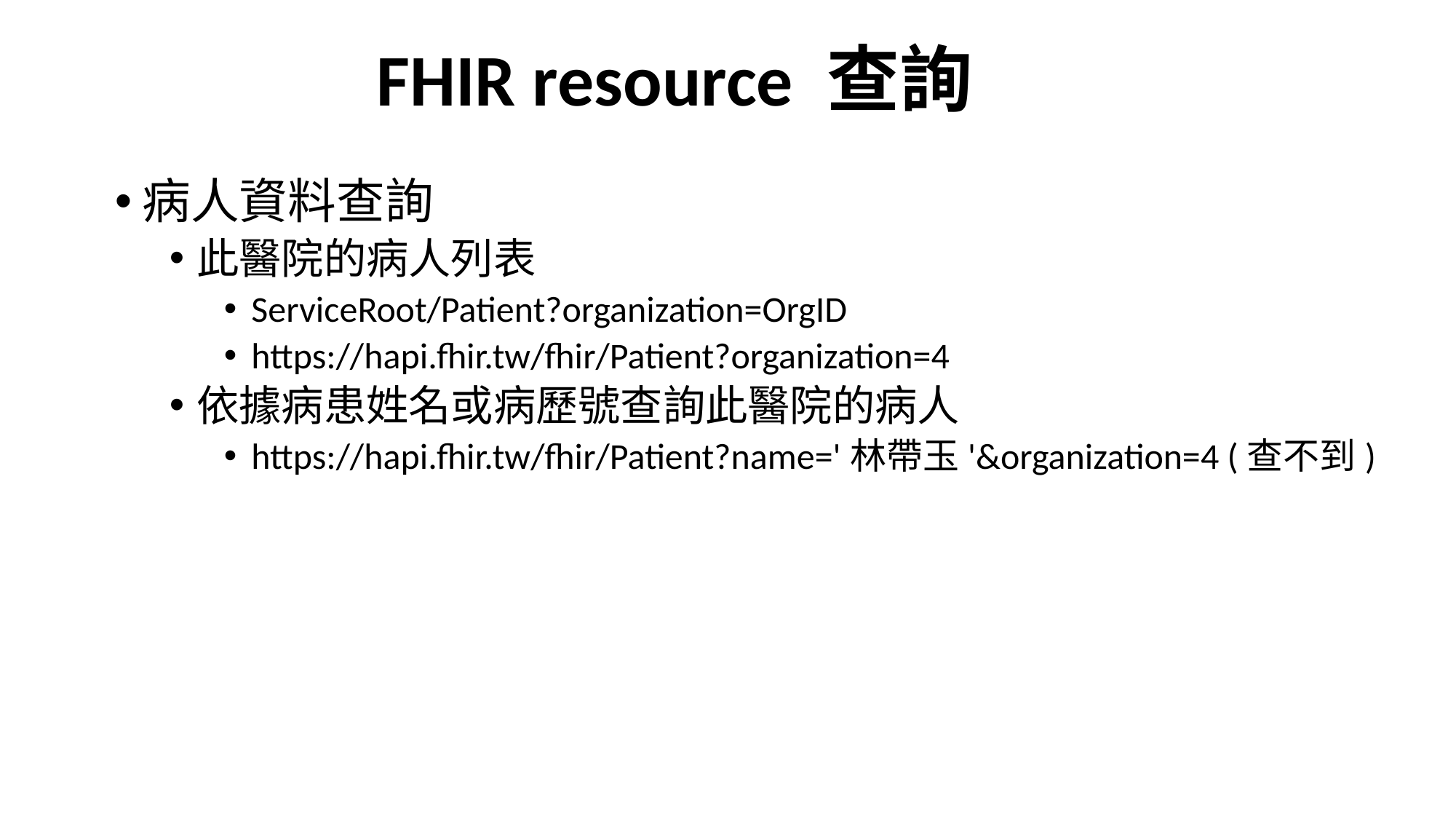

# FHIR resource 查詢
病人資料查詢
此醫院的病人列表
ServiceRoot/Patient?organization=OrgID
https://hapi.fhir.tw/fhir/Patient?organization=4
依據病患姓名或病歷號查詢此醫院的病人
https://hapi.fhir.tw/fhir/Patient?name='林帶玉'&organization=4 (查不到)